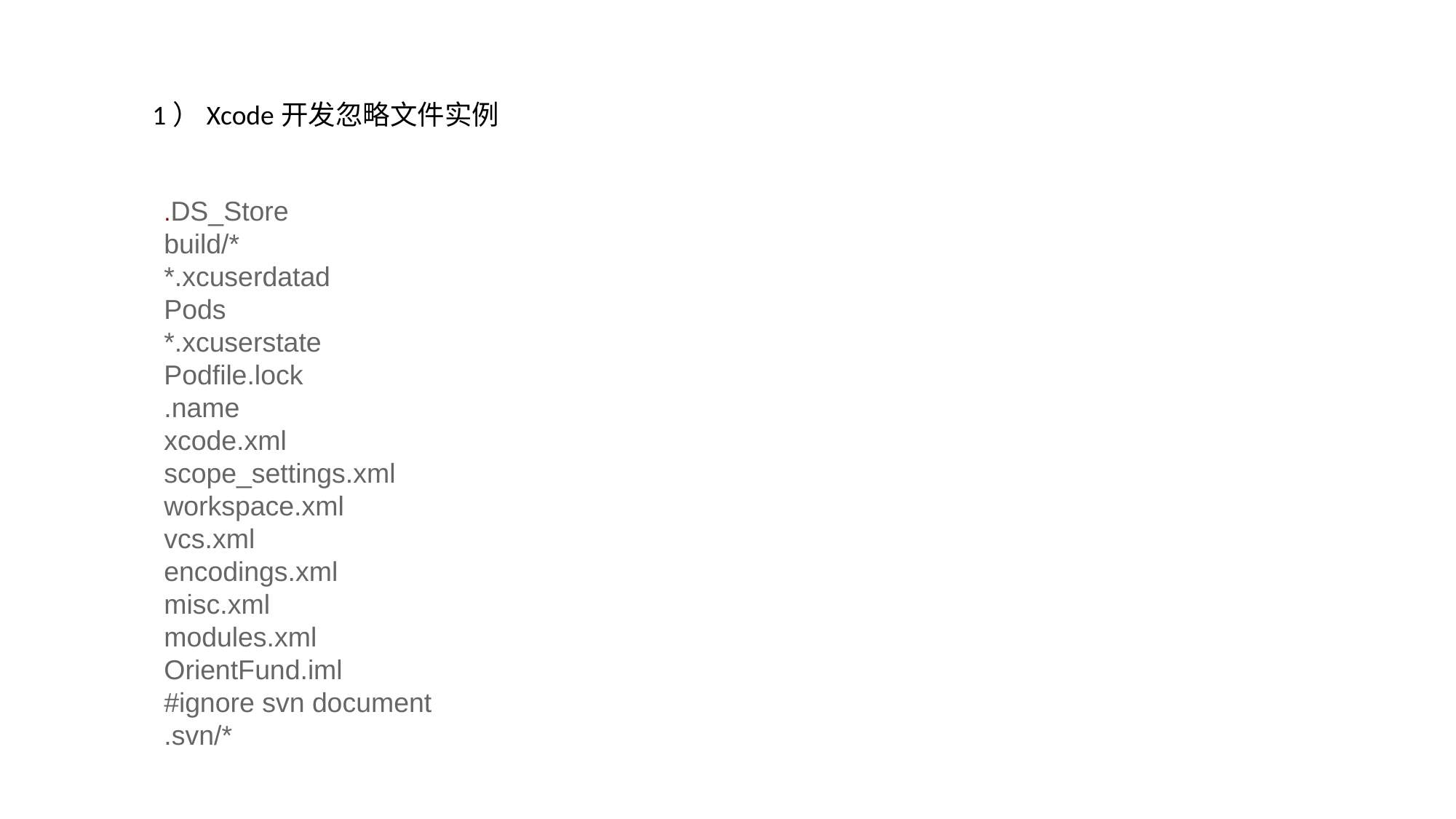

1）Xcode开发忽略文件实例

.DS_Store
build/*
*.xcuserdatad
Pods
*.xcuserstate
Podfile.lock
.name
xcode.xml
scope_settings.xml
workspace.xml
vcs.xml
encodings.xml
misc.xml
modules.xml
OrientFund.iml
#ignore svn document
.svn/*